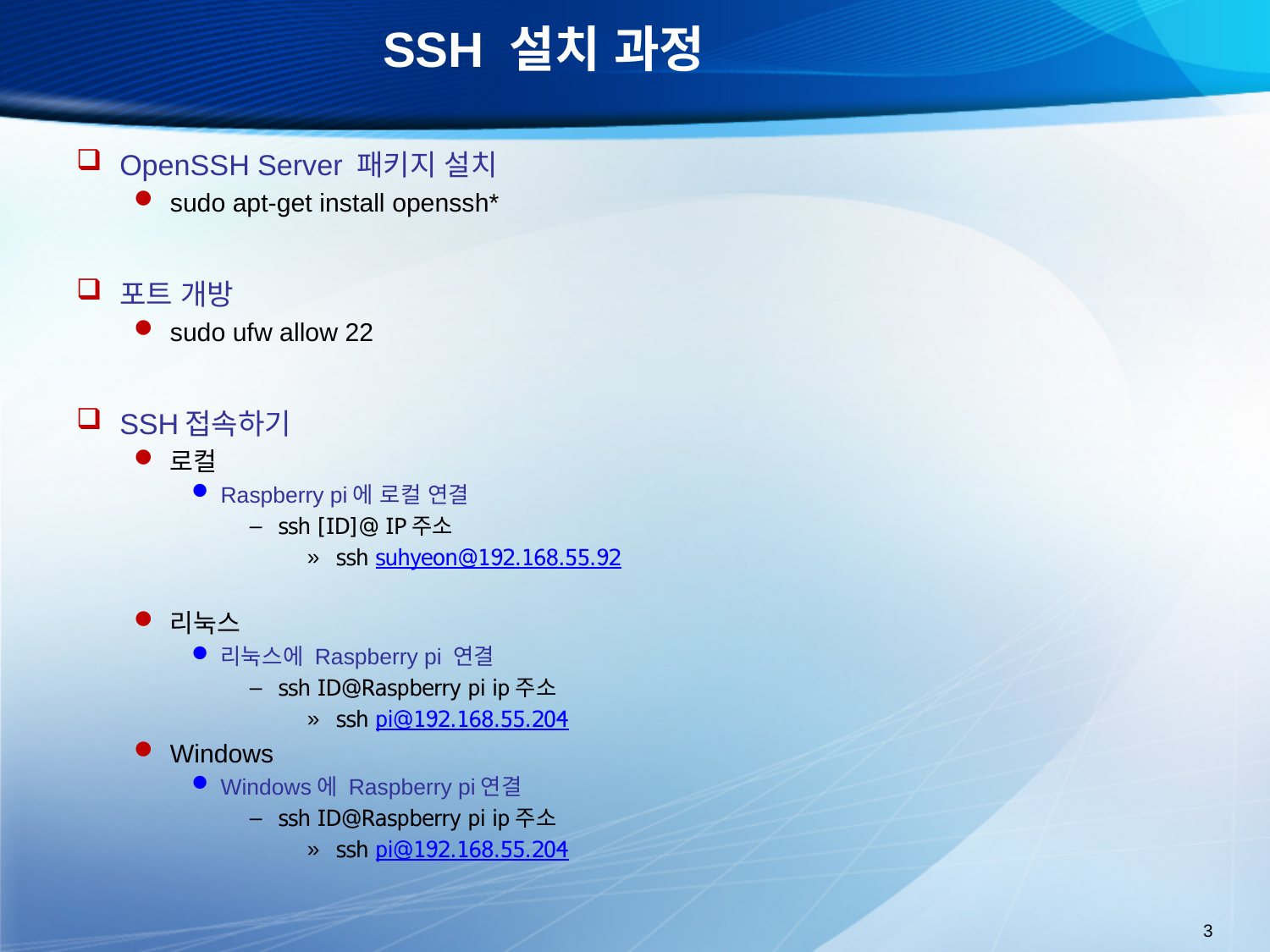

# SSH 설치 과정
OpenSSH Server 패키지 설치
sudo apt-get install openssh*

포트 개방
sudo ufw allow 22

SSH접속하기
로컬
Raspberry pi에 로컬 연결
ssh [ID]@ IP주소
ssh suhyeon@192.168.55.92

리눅스
리눅스에 Raspberry pi 연결
ssh ID@Raspberry pi ip주소
ssh pi@192.168.55.204
Windows
Windows에 Raspberry pi연결
ssh ID@Raspberry pi ip주소
ssh pi@192.168.55.204